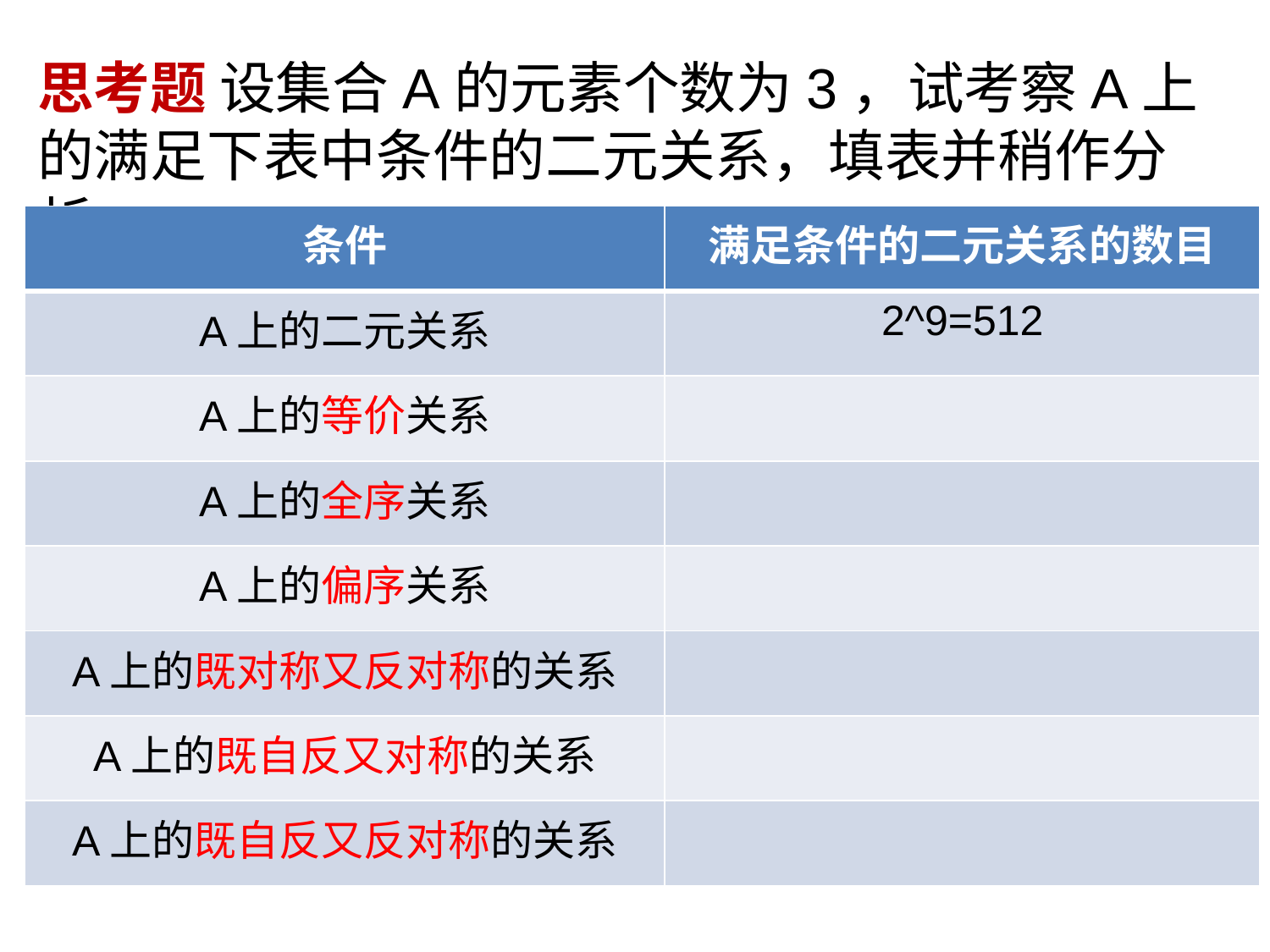

思考题 设集合A的元素个数为3，试考察A上的满足下表中条件的二元关系，填表并稍作分析。

| 条件 | 满足条件的二元关系的数目 |
| --- | --- |
| A上的二元关系 | 2^9=512 |
| A上的等价关系 |  |
| A上的全序关系 |  |
| A上的偏序关系 |  |
| A上的既对称又反对称的关系 |  |
| A上的既自反又对称的关系 |  |
| A上的既自反又反对称的关系 |  |